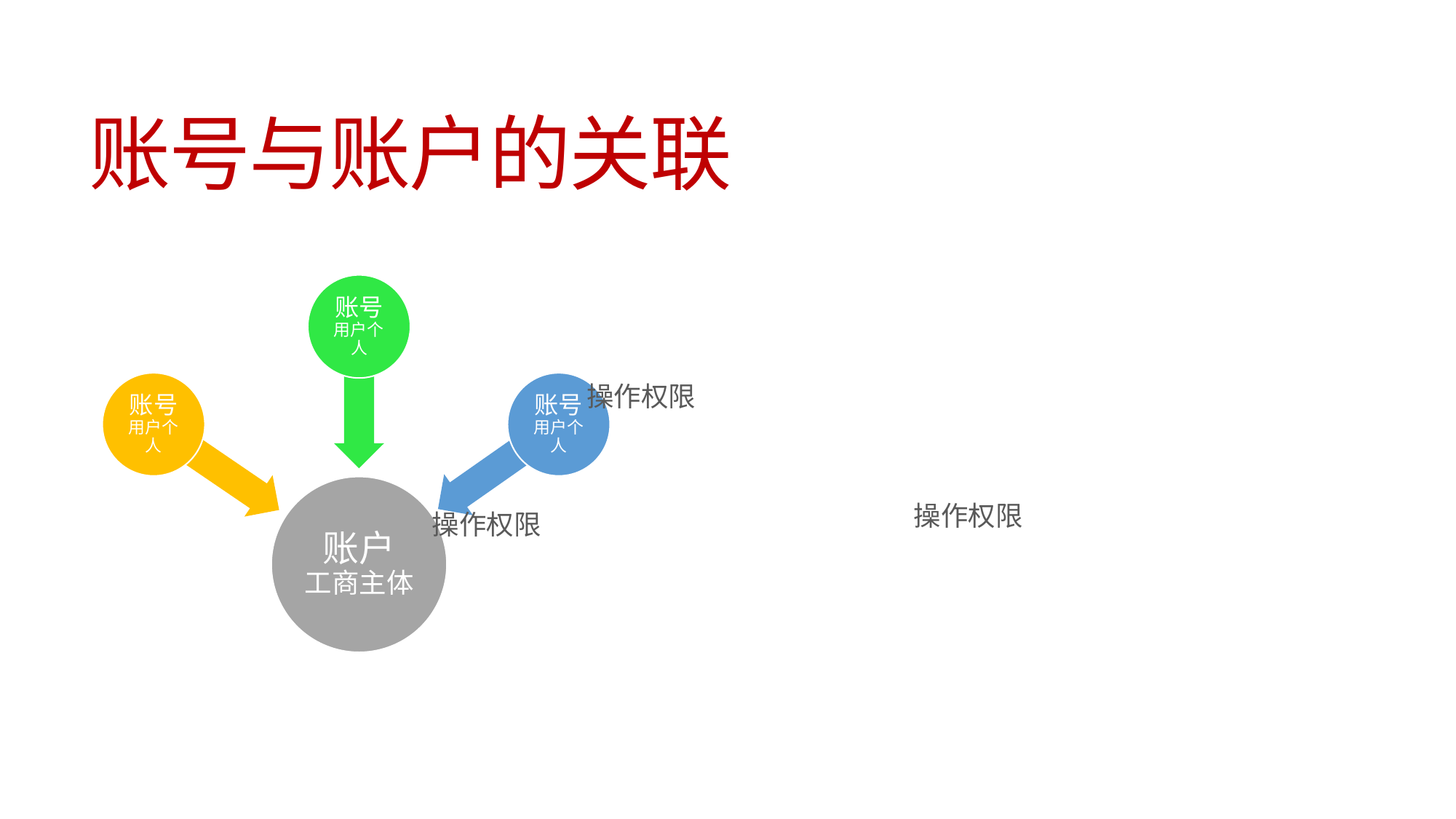

# 账号与账户的关联

账户
工商主体
账号
用户个人
账号
用户个人
账号
用户个人
操作权限
操作权限
操作权限